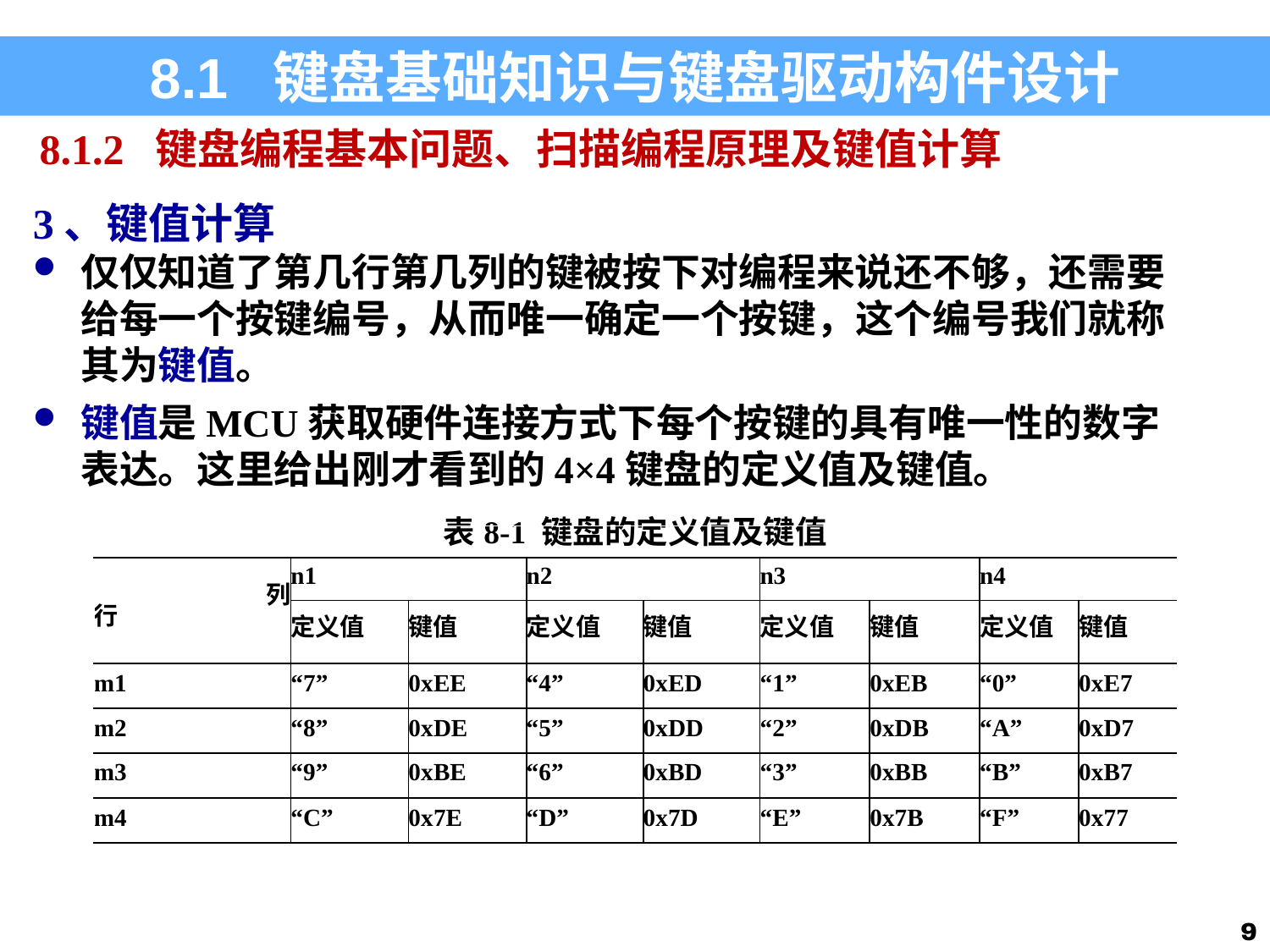

8.1  键盘基础知识与键盘驱动构件设计
8.1.2  键盘编程基本问题、扫描编程原理及键值计算
3、键值计算
仅仅知道了第几行第几列的键被按下对编程来说还不够，还需要给每一个按键编号，从而唯一确定一个按键，这个编号我们就称其为键值。
键值是MCU获取硬件连接方式下每个按键的具有唯一性的数字表达。这里给出刚才看到的4×4键盘的定义值及键值。
| 表8-1 键盘的定义值及键值 |  |  |  |  |  |  |  |  |
| --- | --- | --- | --- | --- | --- | --- | --- | --- |
| 列 行 | n1 |  | n2 |  | n3 |  | n4 |  |
|  | 定义值 | 键值 | 定义值 | 键值 | 定义值 | 键值 | 定义值 | 键值 |
| m1 | “7” | 0xEE | “4” | 0xED | “1” | 0xEB | “0” | 0xE7 |
| m2 | “8” | 0xDE | “5” | 0xDD | “2” | 0xDB | “A” | 0xD7 |
| m3 | “9” | 0xBE | “6” | 0xBD | “3” | 0xBB | “B” | 0xB7 |
| m4 | “C” | 0x7E | “D” | 0x7D | “E” | 0x7B | “F” | 0x77 |
9